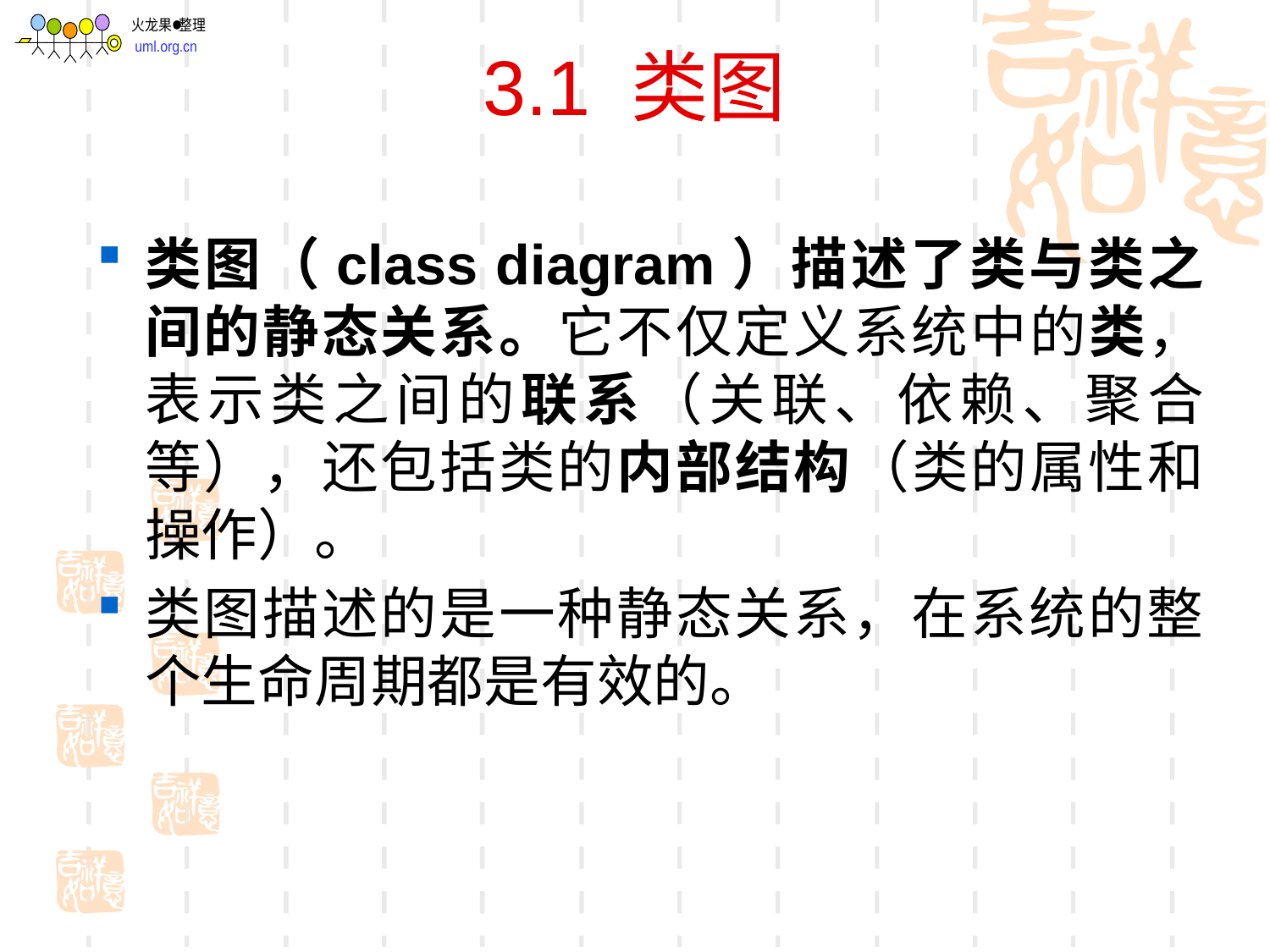

# 3.1 类图
类图（class diagram）描述了类与类之间的静态关系。它不仅定义系统中的类，表示类之间的联系（关联、依赖、聚合等），还包括类的内部结构（类的属性和操作）。
类图描述的是一种静态关系，在系统的整个生命周期都是有效的。